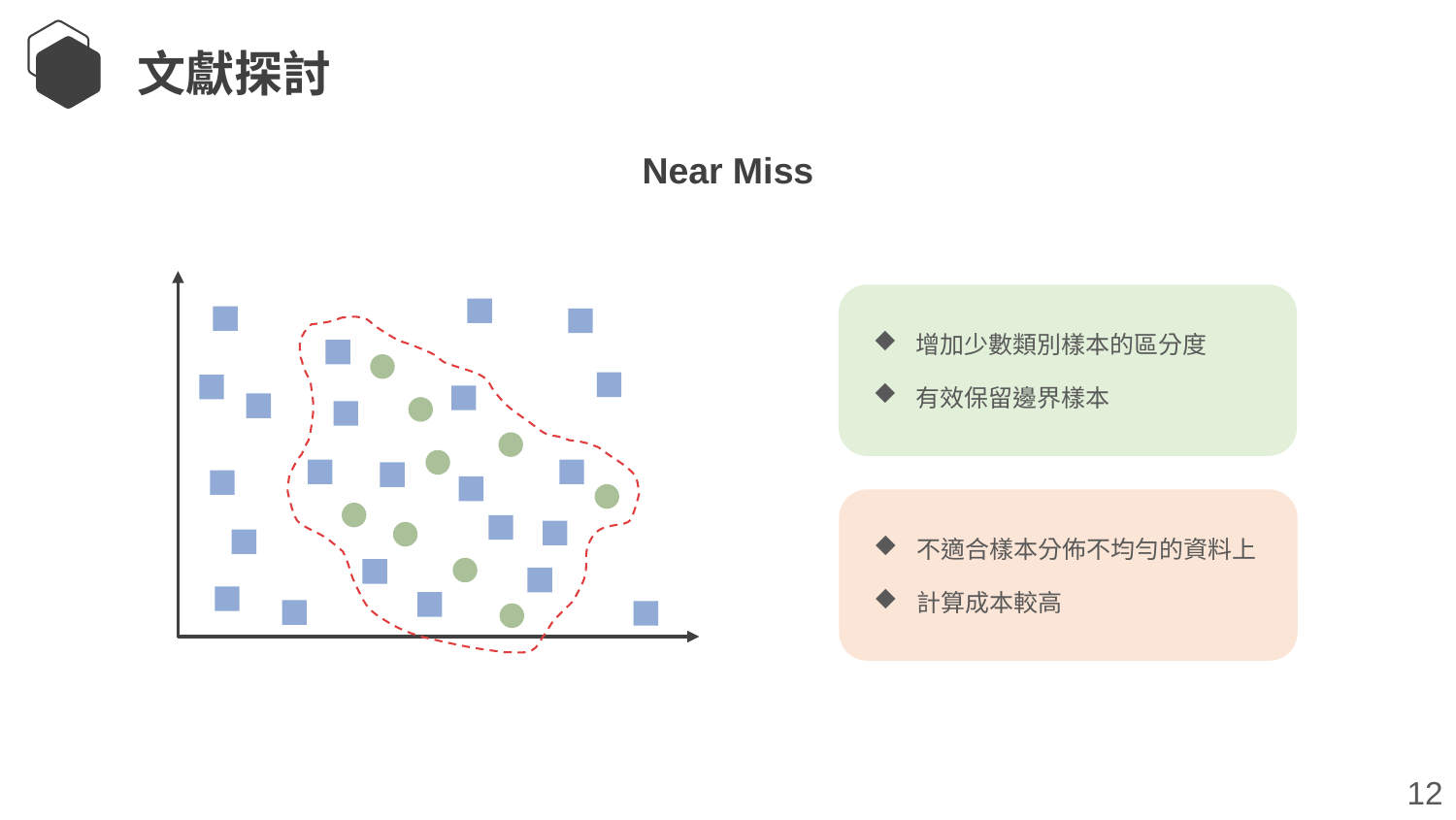

文獻探討
Near Miss

增加少數類別樣本的區分度
有效保留邊界樣本

不適合樣本分佈不均勻的資料上
計算成本較高

12